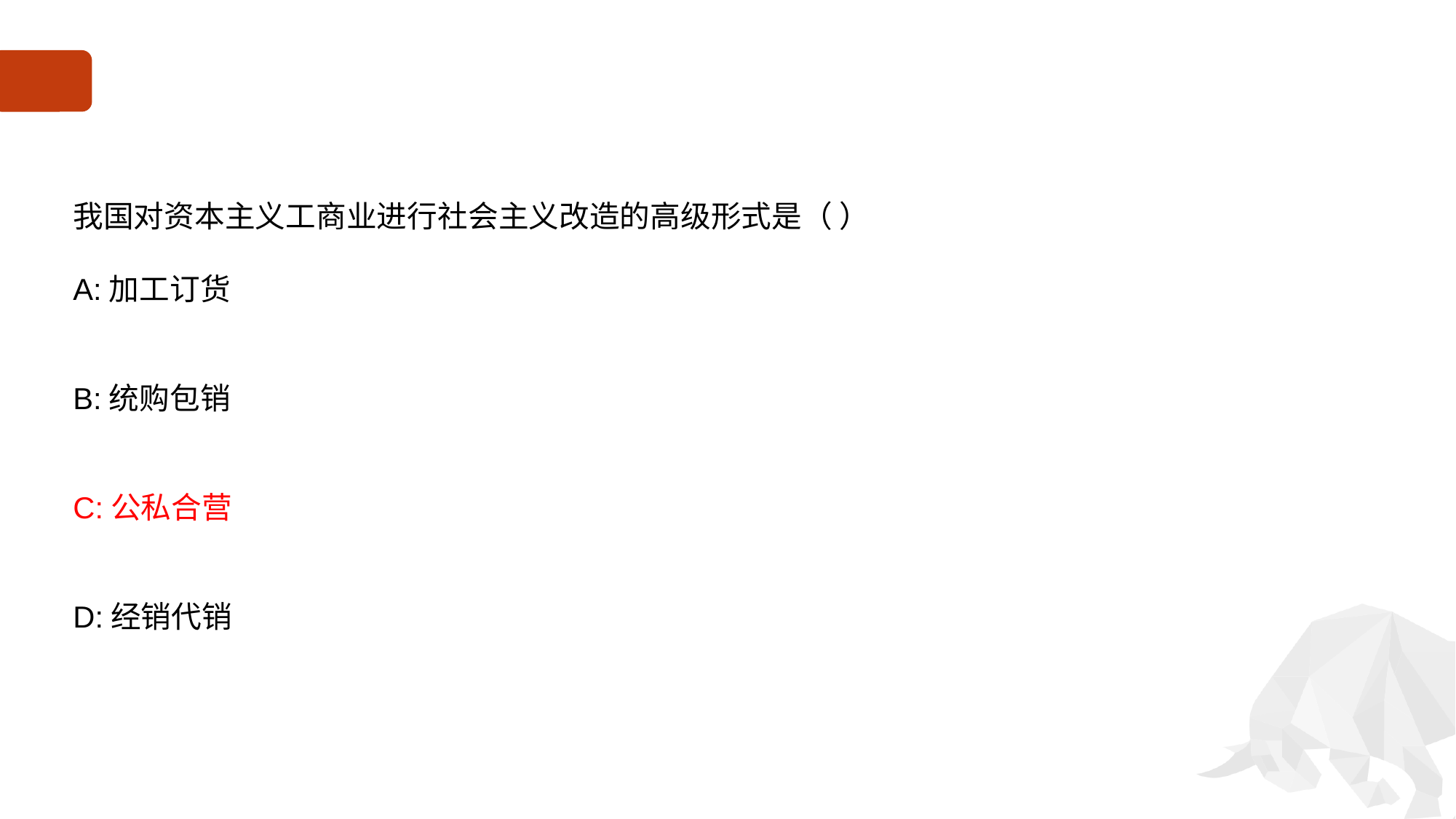

#
我国对资本主义工商业进行社会主义改造的高级形式是（ ）

A:加工订货

B:统购包销

C:公私合营

D:经销代销